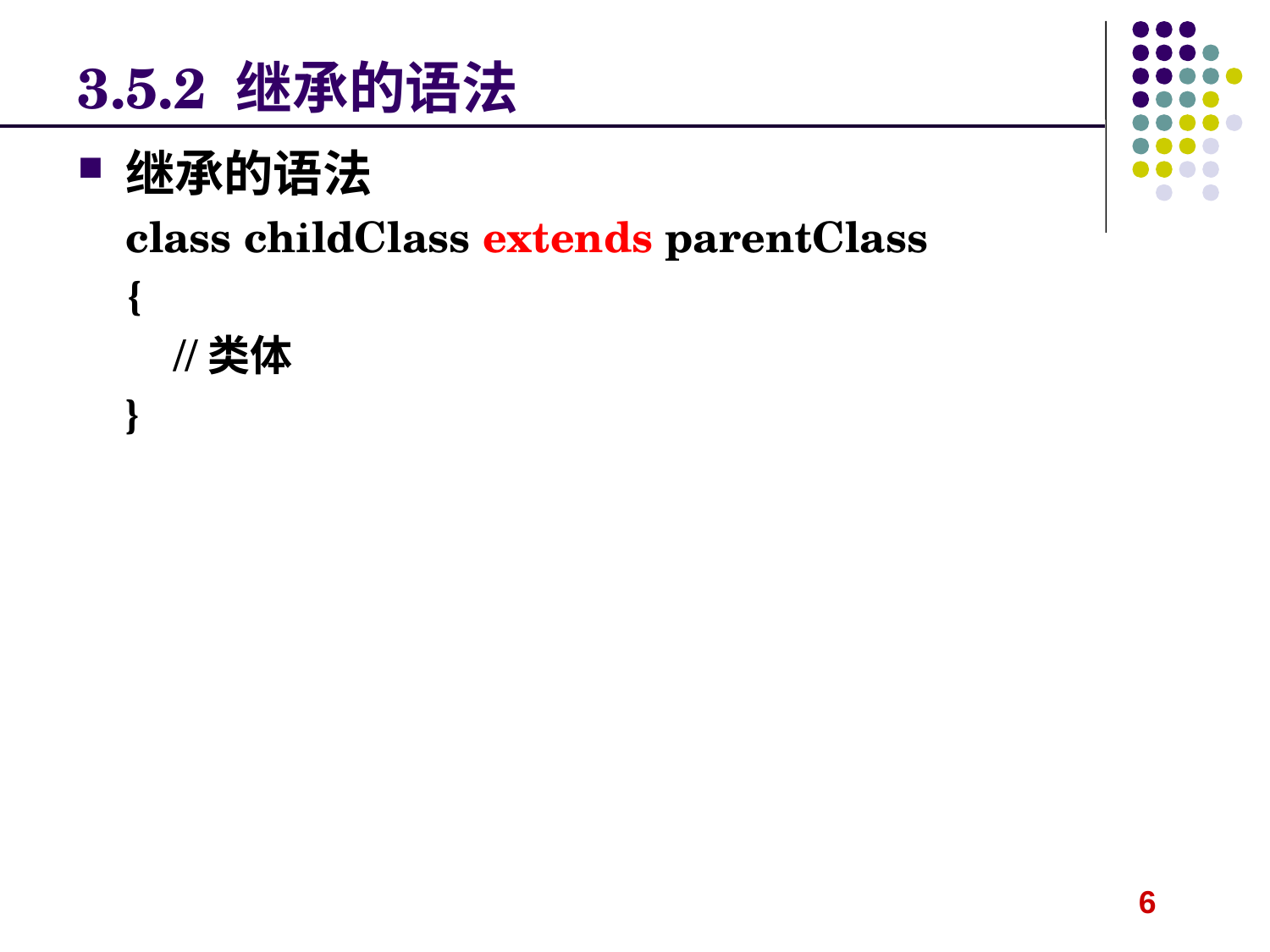

# 3.5.2 继承的语法
继承的语法
class childClass extends parentClass
{
	//类体
}